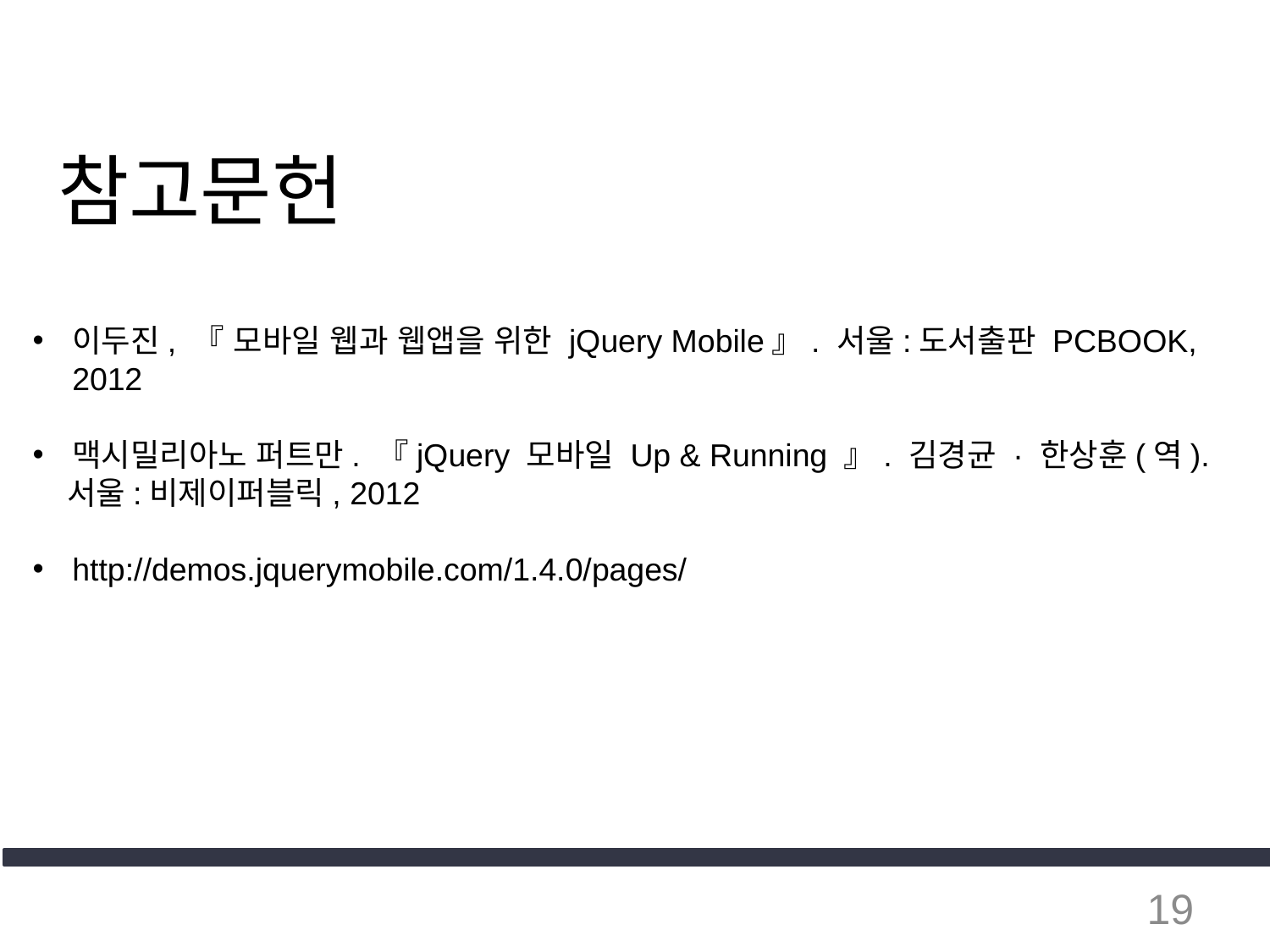

참고문헌

이두진, 『 모바일 웹과 웹앱을 위한 jQuery Mobile』. 서울:도서출판 PCBOOK, 2012

맥시밀리아노 퍼트만. 『jQuery 모바일 Up & Running 』. 김경균 · 한상훈(역).
   서울:비제이퍼블릭, 2012

http://demos.jquerymobile.com/1.4.0/pages/

19